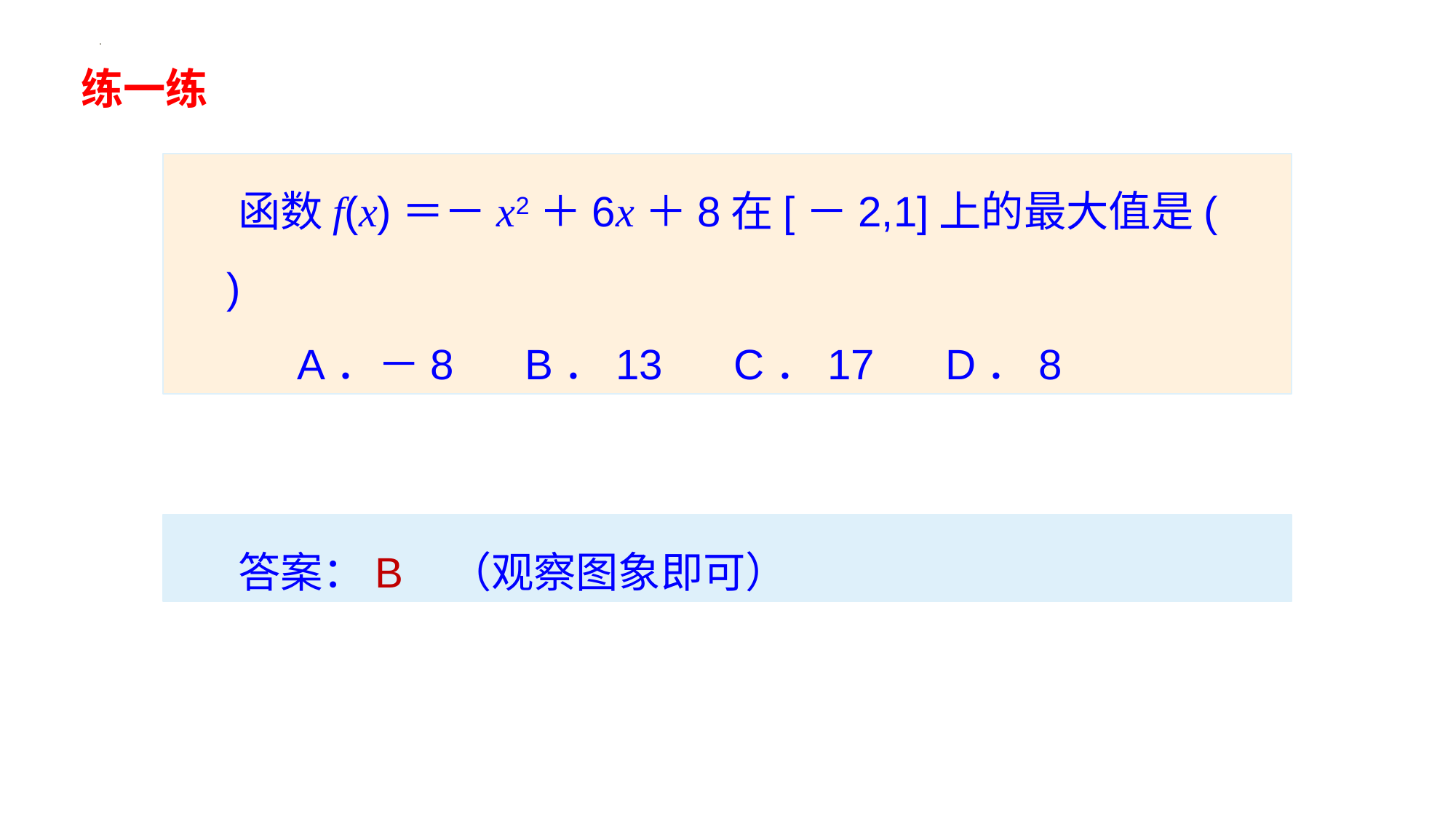

练一练
函数f(x)＝－x2＋6x＋8在[－2,1]上的最大值是(　　)
     A．－8      B．13      C．17      D．8
答案：B   （观察图象即可）